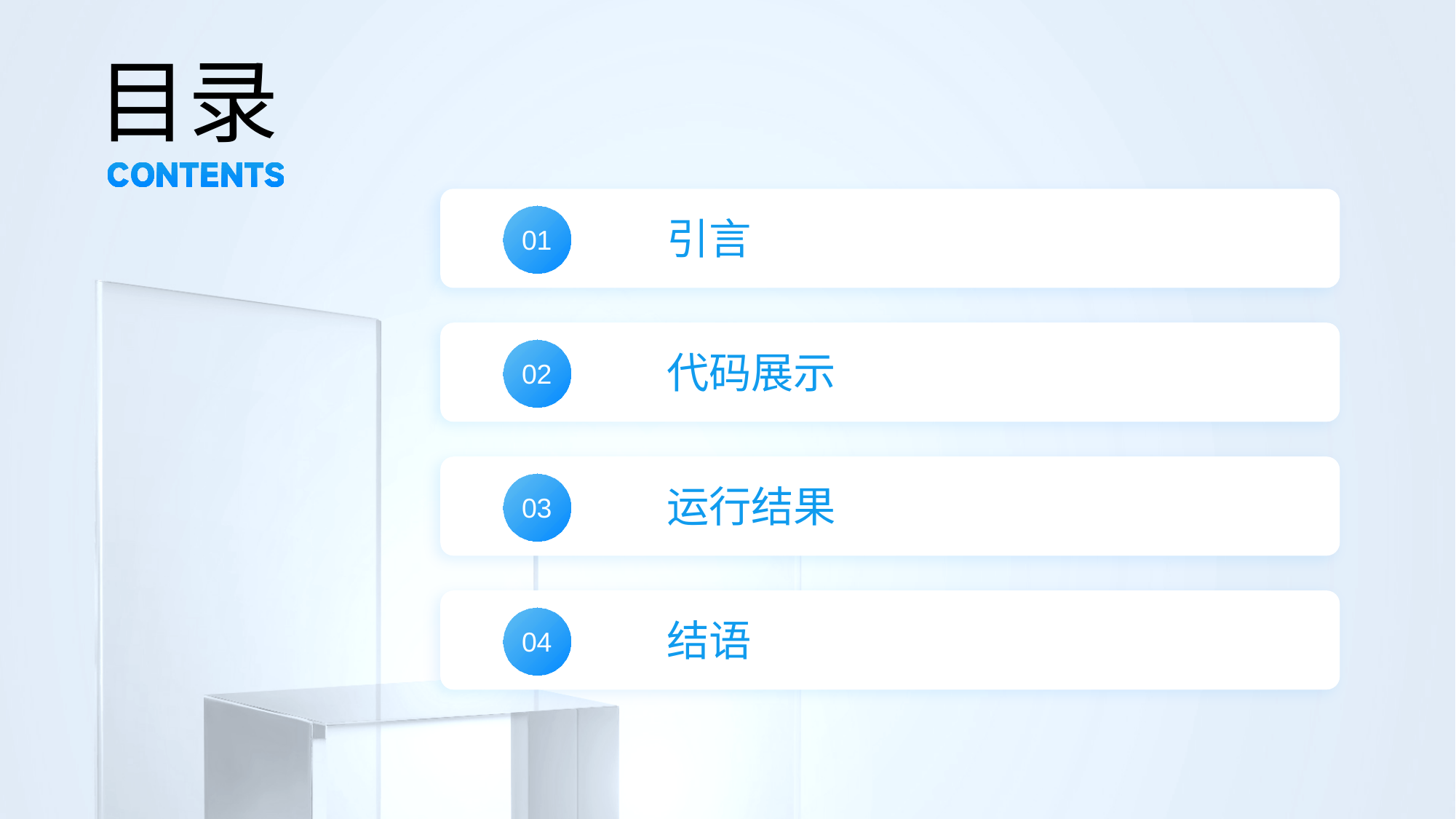

目录

引言
01

代码展示
02

运行结果
03

结语
04